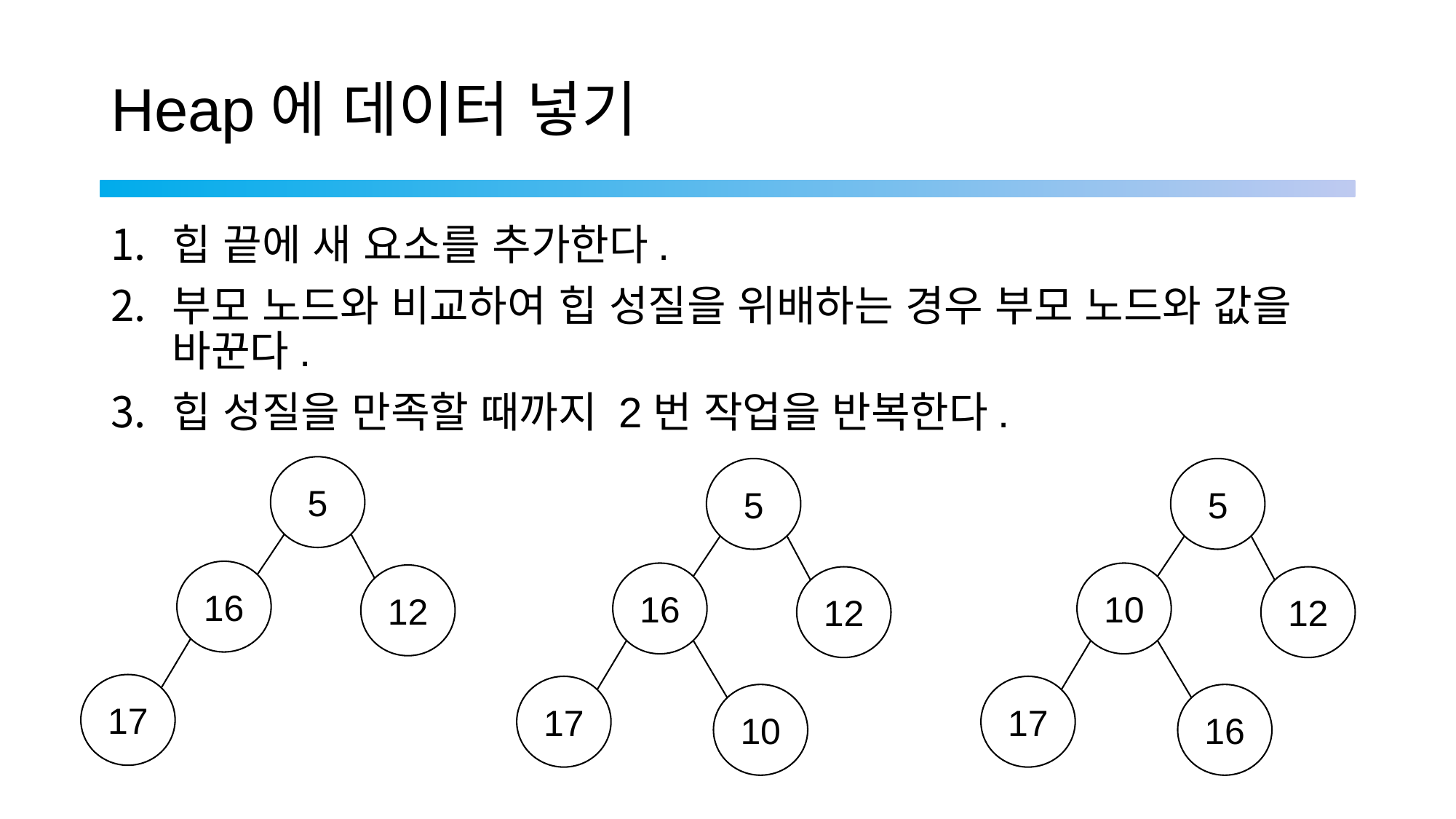

# Heap에 데이터 넣기
힙 끝에 새 요소를 추가한다.
부모 노드와 비교하여 힙 성질을 위배하는 경우 부모 노드와 값을 바꾼다.
힙 성질을 만족할 때까지 2번 작업을 반복한다.
5
5
5
16
16
10
12
12
12
17
17
17
10
16